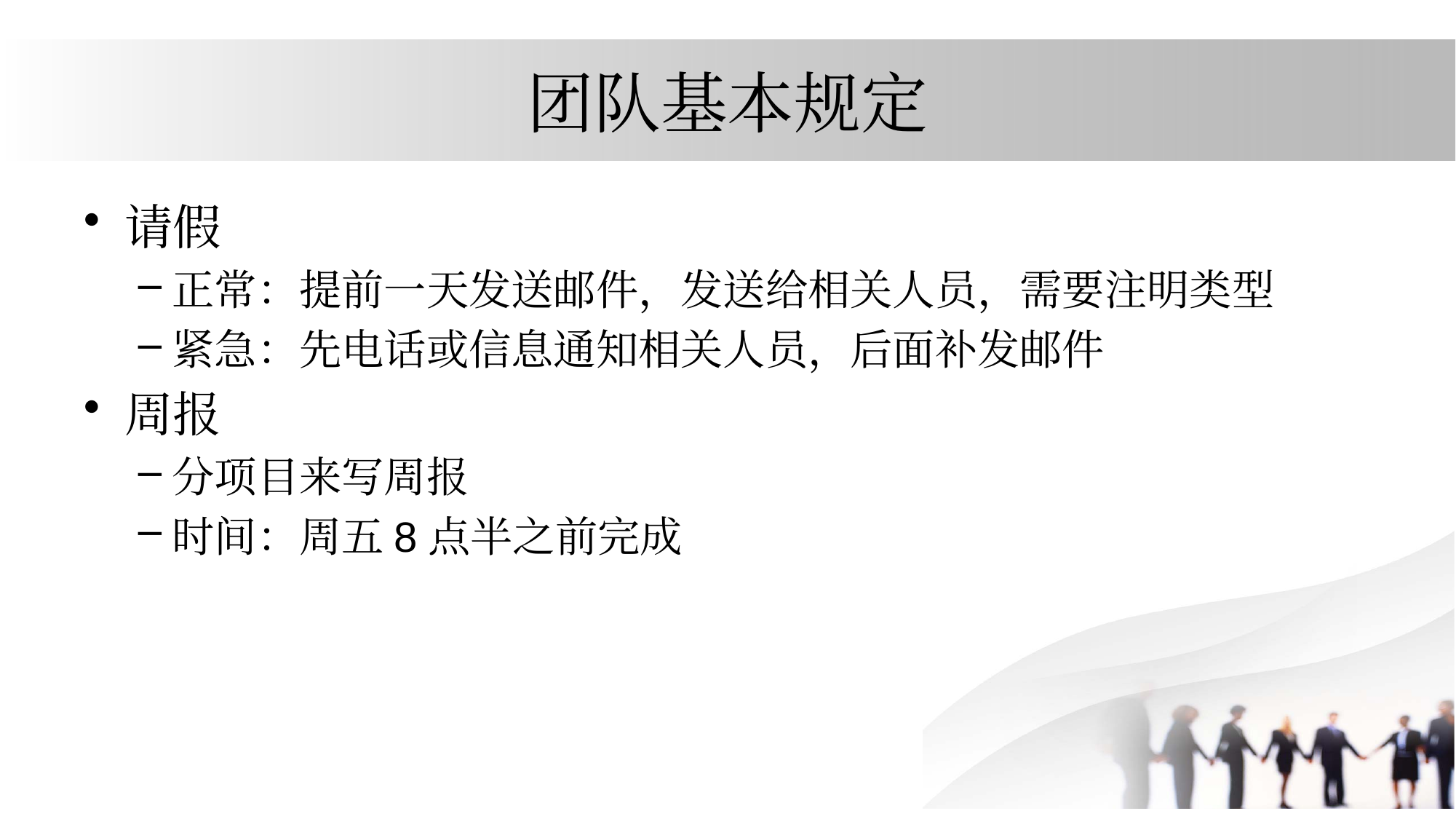

# 团队基本规定
请假
正常：提前一天发送邮件，发送给相关人员，需要注明类型
紧急：先电话或信息通知相关人员，后面补发邮件
周报
分项目来写周报
时间：周五8点半之前完成